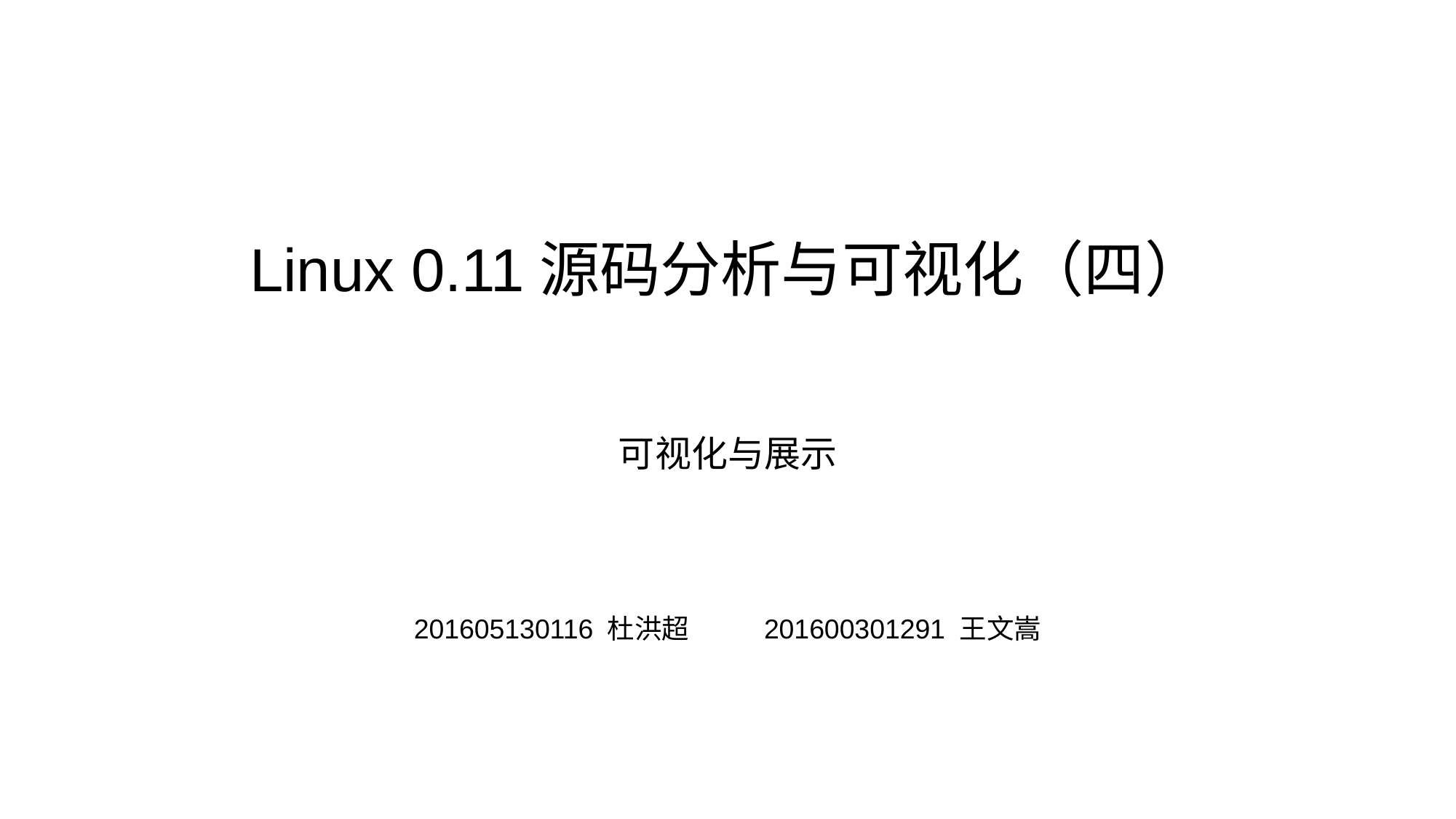

# Linux 0.11源码分析与可视化（四）
可视化与展示
201605130116 杜洪超           201600301291 王文嵩